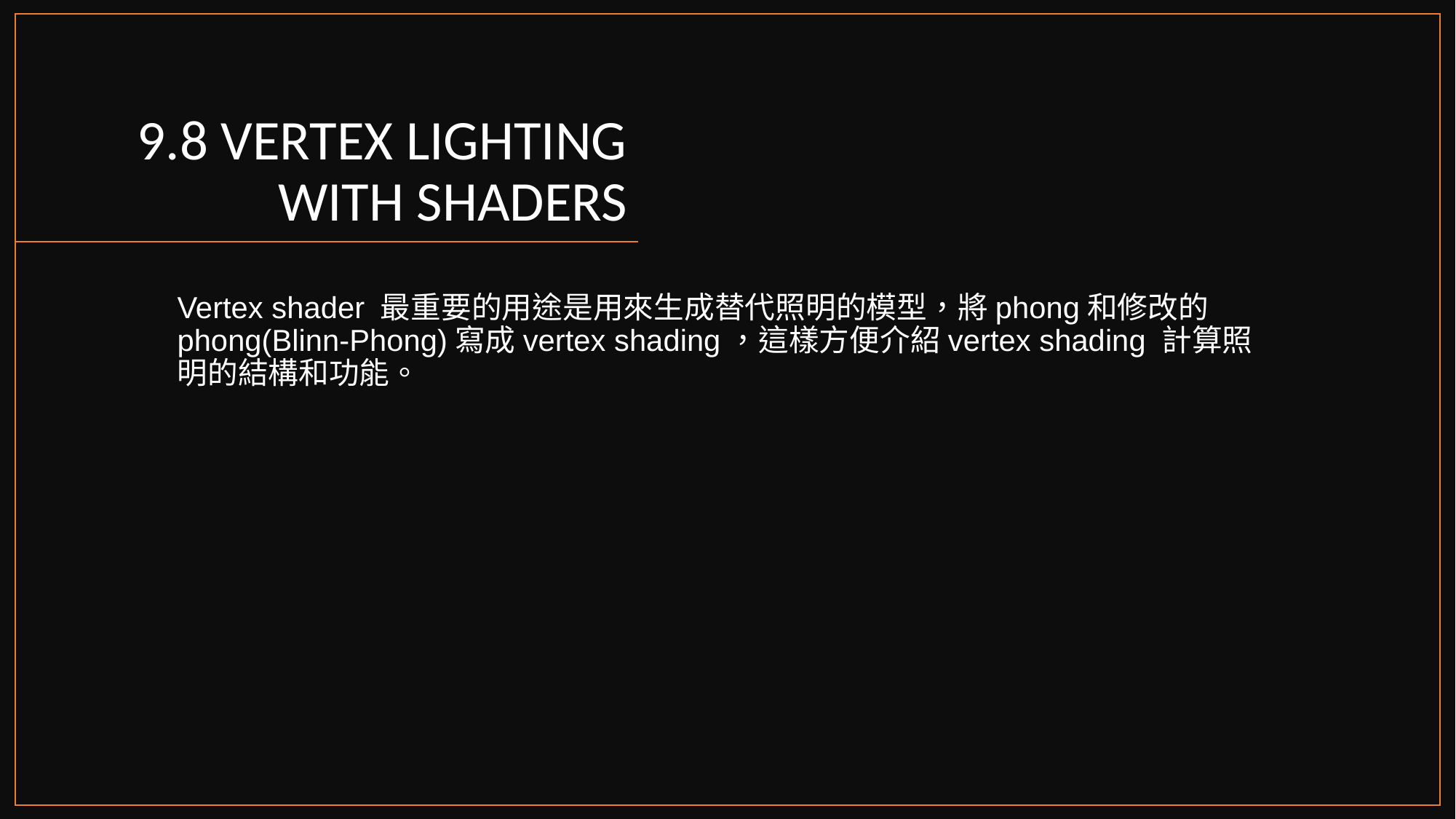

# 9.8 VERTEX LIGHTING WITH SHADERS
Vertex shader 最重要的用途是用來生成替代照明的模型，將phong和修改的phong(Blinn-Phong)寫成vertex shading，這樣方便介紹vertex shading 計算照明的結構和功能。